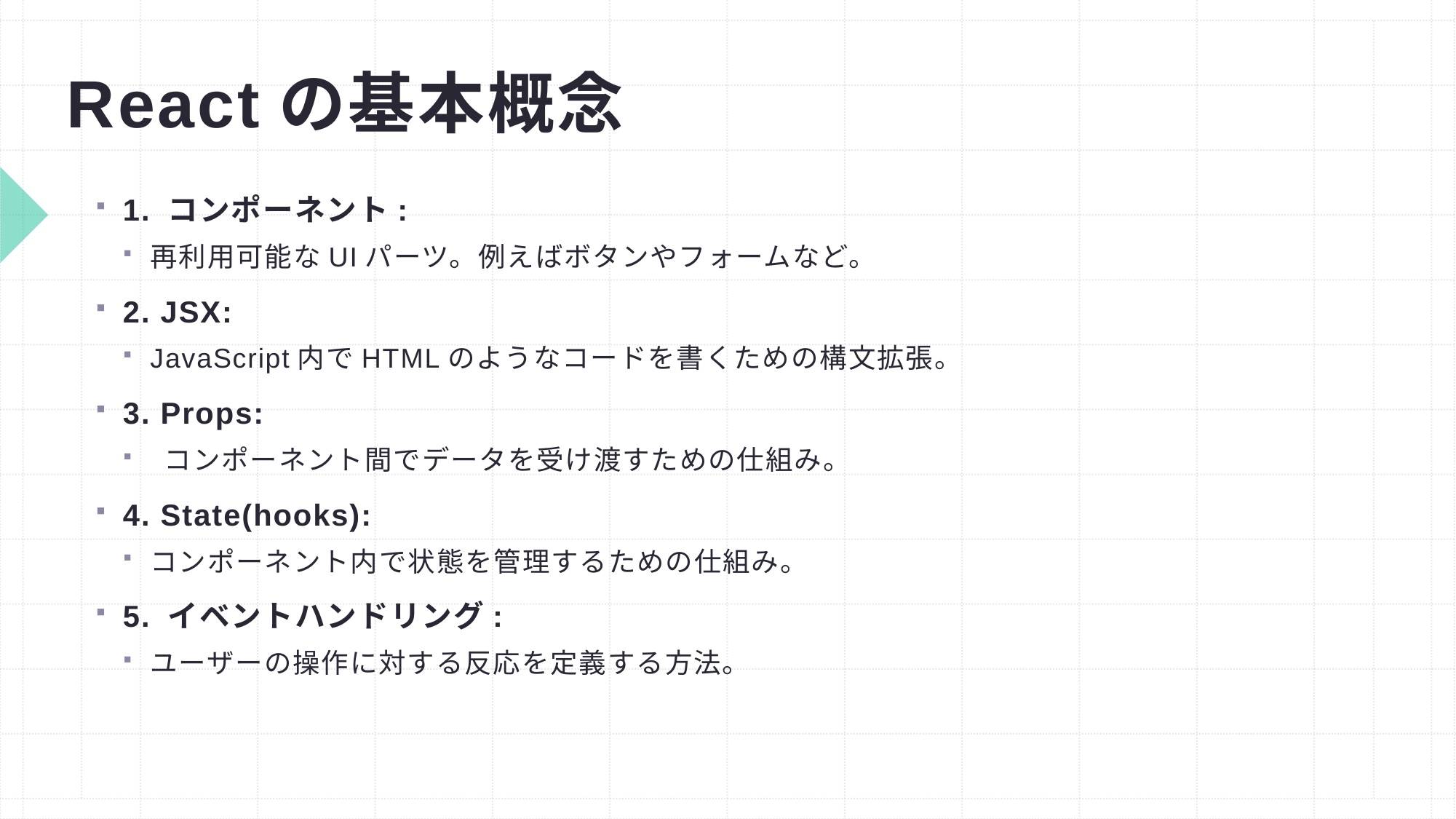

# Reactの基本概念
1. コンポーネント:
再利用可能なUIパーツ。例えばボタンやフォームなど。
2. JSX:
JavaScript内でHTMLのようなコードを書くための構文拡張。
3. Props:
 コンポーネント間でデータを受け渡すための仕組み。
4. State(hooks):
コンポーネント内で状態を管理するための仕組み。
5. イベントハンドリング:
ユーザーの操作に対する反応を定義する方法。